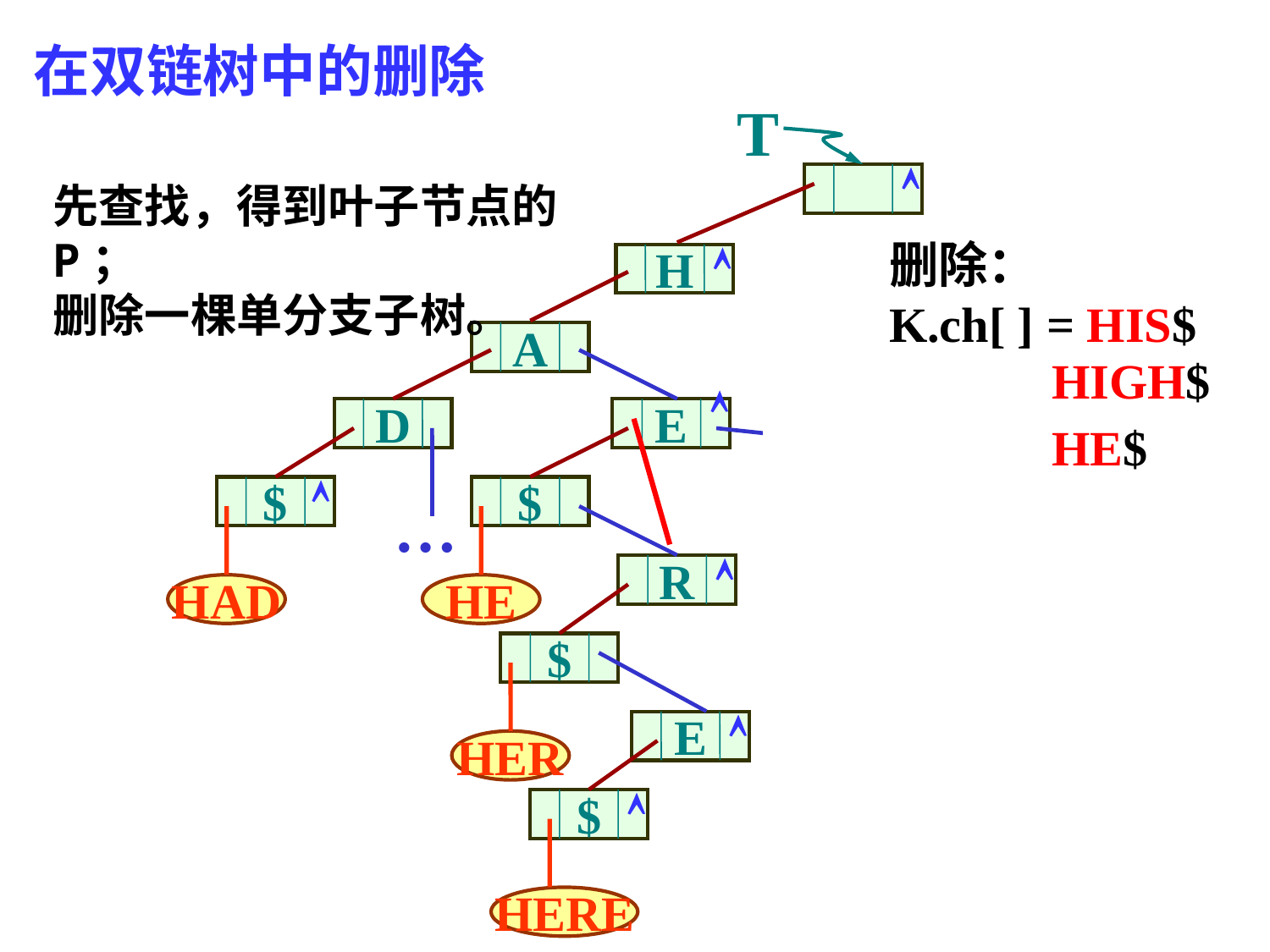

在双链树中的删除
T

∧

先查找，得到叶子节点的P；
删除一棵单分支子树。

删除：
K.ch[ ] = HIS$
∧
H

A

HIGH$

∧
D

E

HE$

$

HE

∧
∧
$

I

…

∧
∧
R

G

HAD

S

∧
$

HIS
∧

∧
$

H

∧
∧
E

$

HER

∧
$

HIGH

HERE